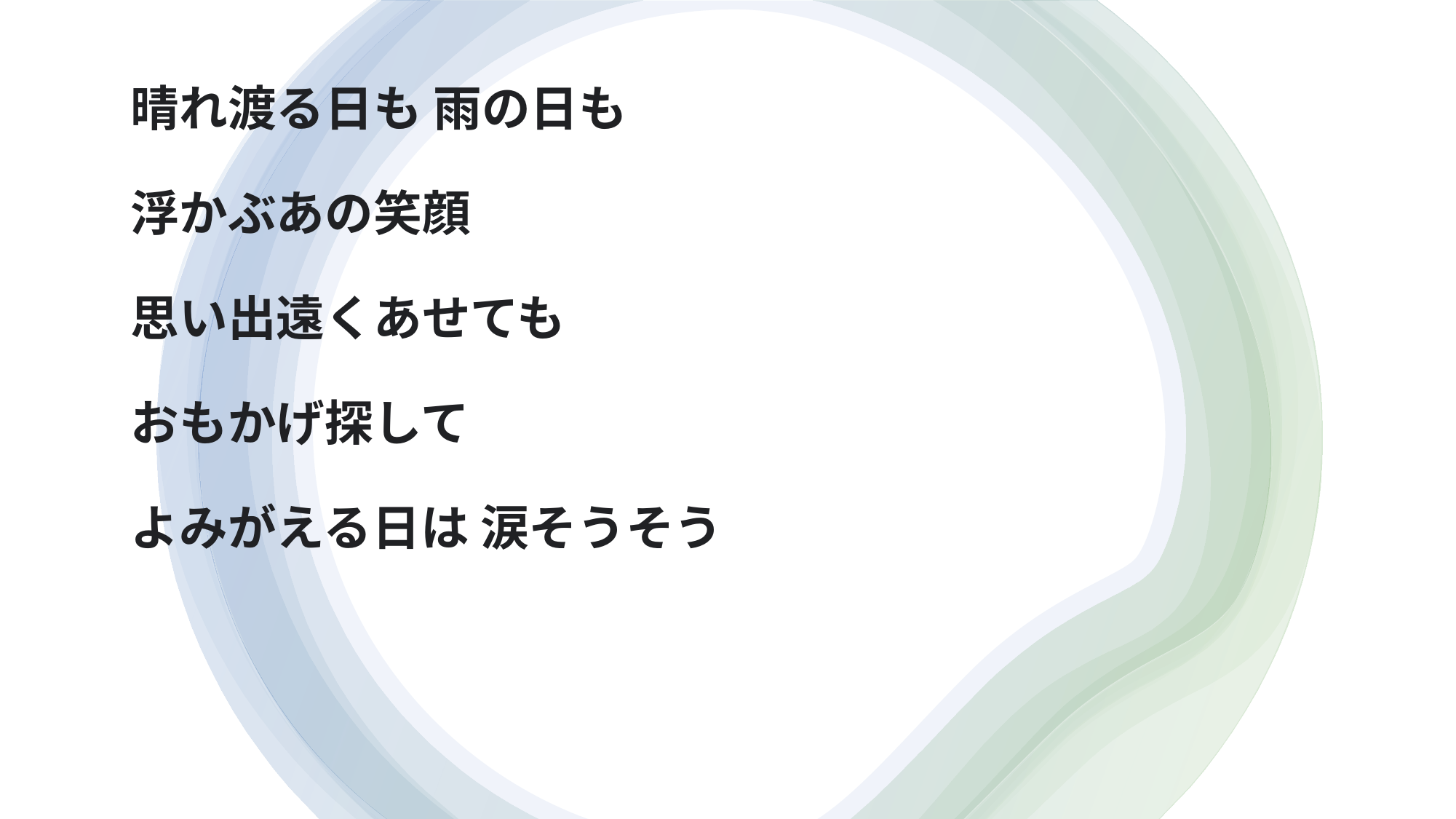

# 晴れ渡る日も 雨の日も 浮かぶあの笑顔 思い出遠くあせても おもかげ探して よみがえる日は 涙そうそう